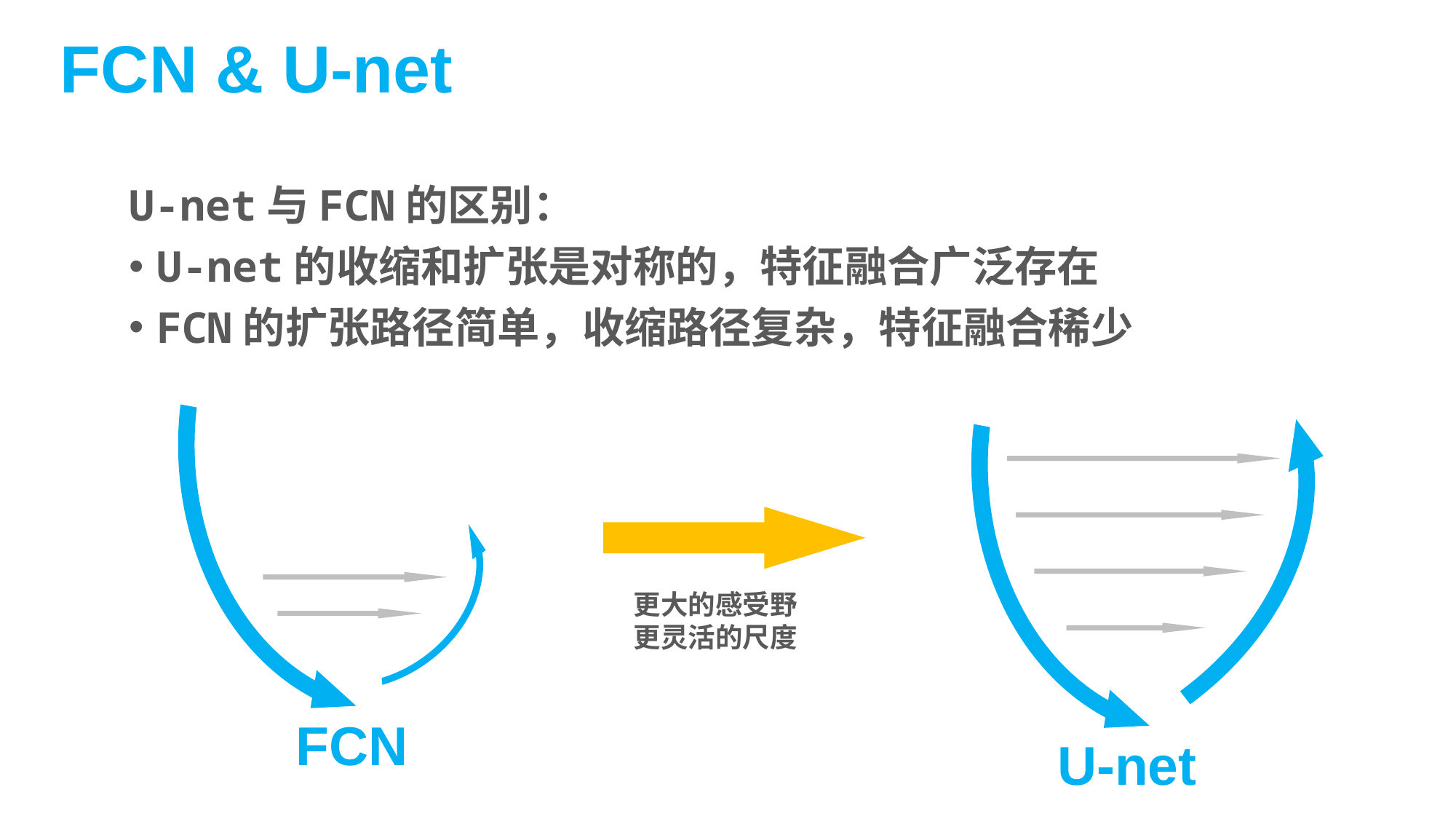

FCN & U-net

FCN
U-net与FCN的区别：
U-net的收缩和扩张是对称的，特征融合广泛存在
FCN的扩张路径简单，收缩路径复杂，特征融合稀少

U-net

更大的感受野
更灵活的尺度